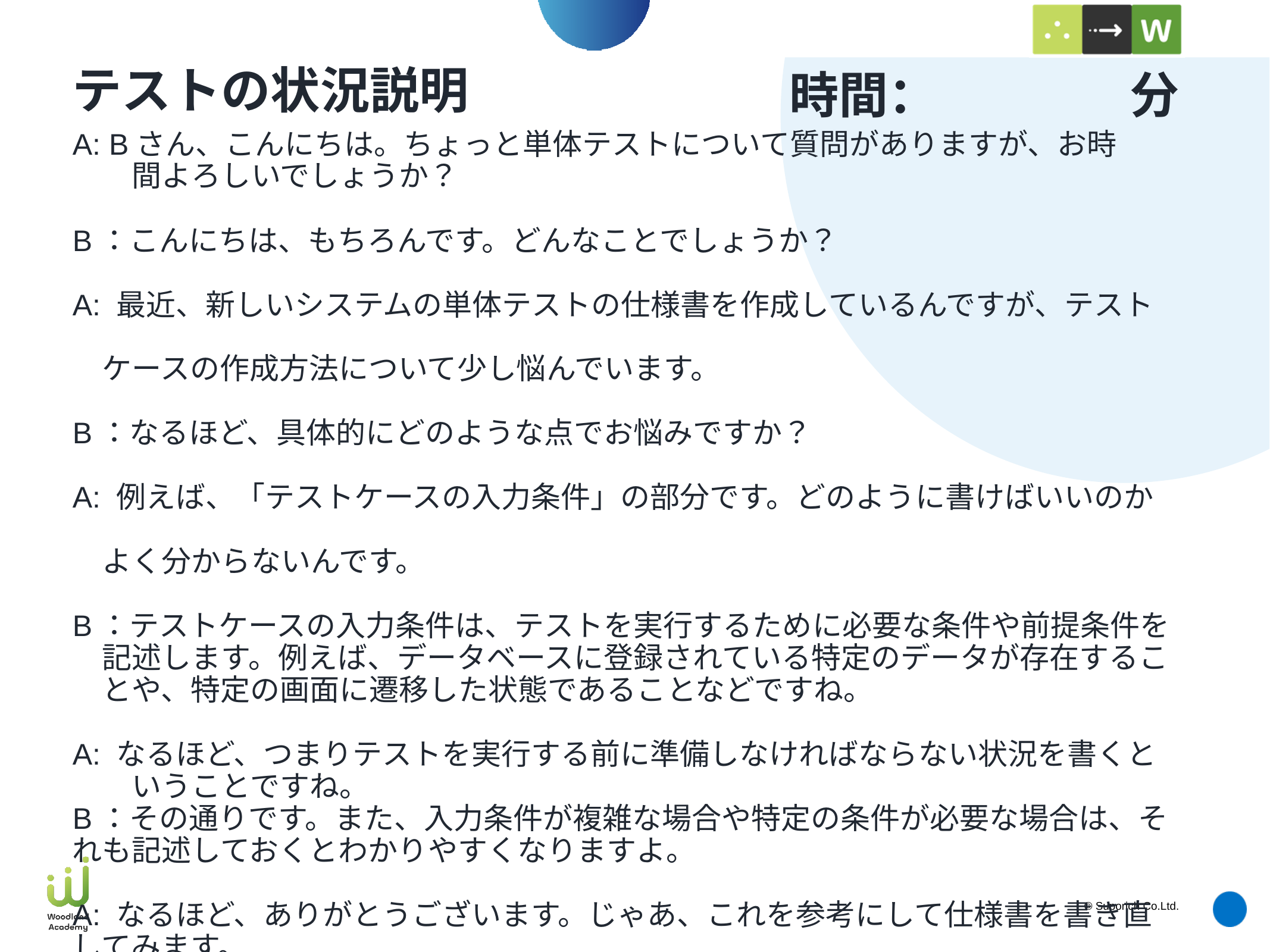

# テストの状況説明
A: Bさん、こんにちは。ちょっと単体テストについて質問がありますが、お時
　　間よろしいでしょうか？

B：こんにちは、もちろんです。どんなことでしょうか？

A: 最近、新しいシステムの単体テストの仕様書を作成しているんですが、テスト
　ケースの作成方法について少し悩んでいます。

B：なるほど、具体的にどのような点でお悩みですか？

A: 例えば、「テストケースの入力条件」の部分です。どのように書けばいいのか
　よく分からないんです。

B：テストケースの入力条件は、テストを実行するために必要な条件や前提条件を
　記述します。例えば、データベースに登録されている特定のデータが存在するこ
　とや、特定の画面に遷移した状態であることなどですね。

A: なるほど、つまりテストを実行する前に準備しなければならない状況を書くと
　　いうことですね。
B：その通りです。また、入力条件が複雑な場合や特定の条件が必要な場合は、それも記述しておくとわかりやすくなりますよ。

A: なるほど、ありがとうございます。じゃあ、これを参考にして仕様書を書き直してみます。